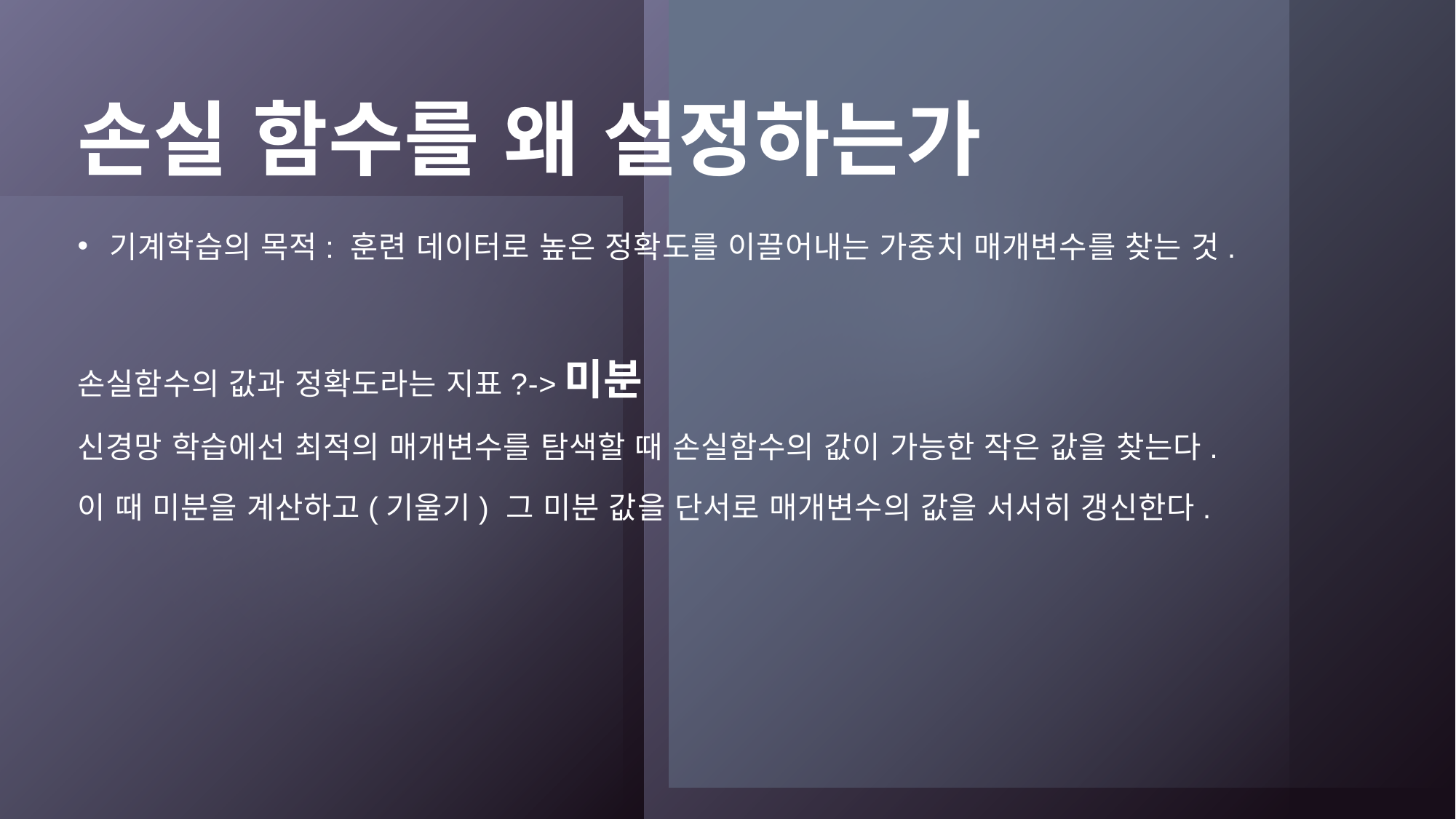

# 손실 함수를 왜 설정하는가
기계학습의 목적: 훈련 데이터로 높은 정확도를 이끌어내는 가중치 매개변수를 찾는 것.

손실함수의 값과 정확도라는 지표?->미분
신경망 학습에선 최적의 매개변수를 탐색할 때 손실함수의 값이 가능한 작은 값을 찾는다.
이 때 미분을 계산하고(기울기) 그 미분 값을 단서로 매개변수의 값을 서서히 갱신한다.